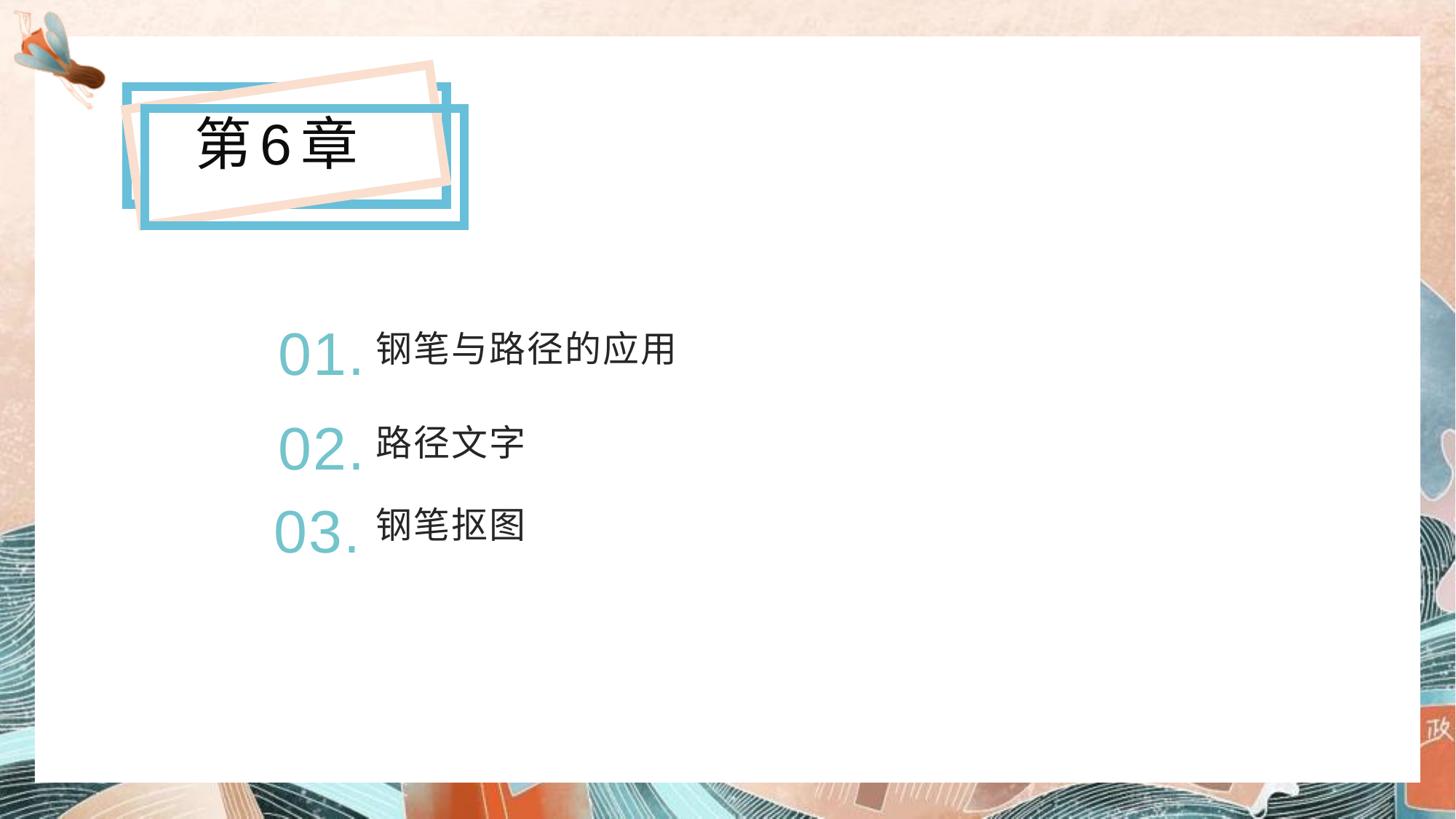

第6章

01.
钢笔与路径的应用
02.
路径文字
03.
钢笔抠图